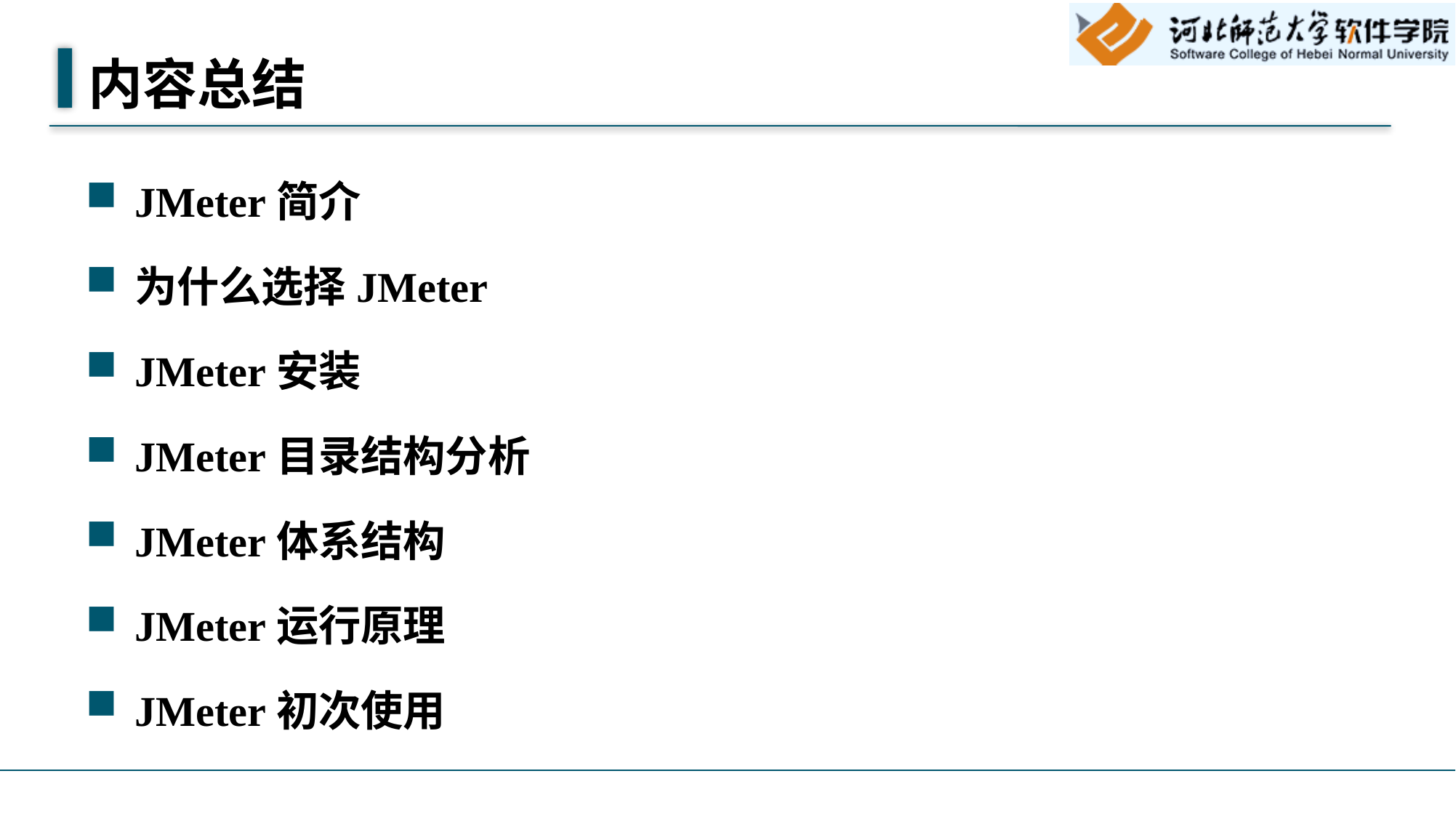

# 内容总结
JMeter简介
为什么选择JMeter
JMeter安装
JMeter目录结构分析
JMeter体系结构
JMeter运行原理
JMeter初次使用